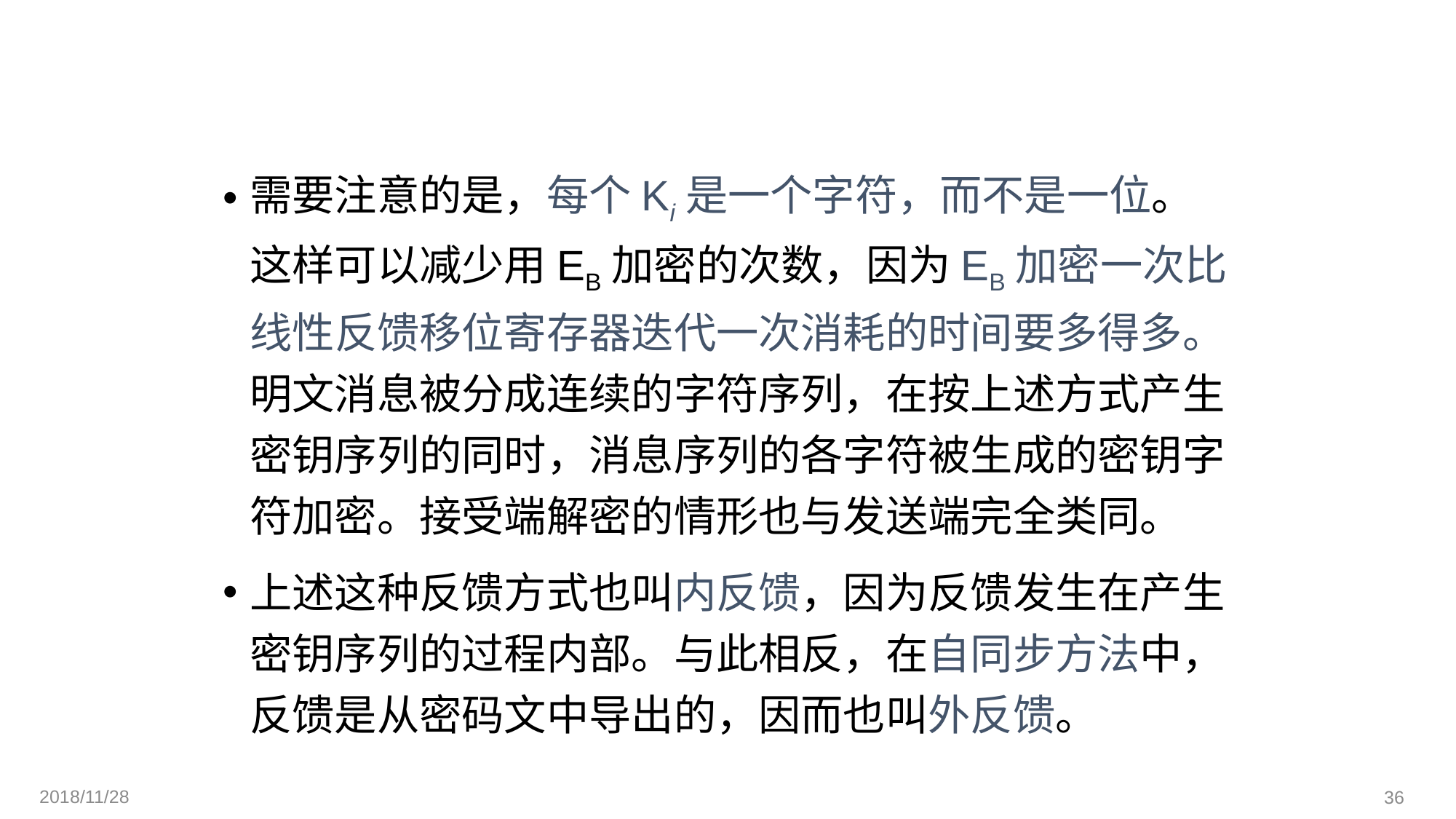

需要注意的是，每个Ki是一个字符，而不是一位。这样可以减少用EB加密的次数，因为EB加密一次比线性反馈移位寄存器迭代一次消耗的时间要多得多。明文消息被分成连续的字符序列，在按上述方式产生密钥序列的同时，消息序列的各字符被生成的密钥字符加密。接受端解密的情形也与发送端完全类同。
上述这种反馈方式也叫内反馈，因为反馈发生在产生密钥序列的过程内部。与此相反，在自同步方法中，反馈是从密码文中导出的，因而也叫外反馈。
2018/11/28
36